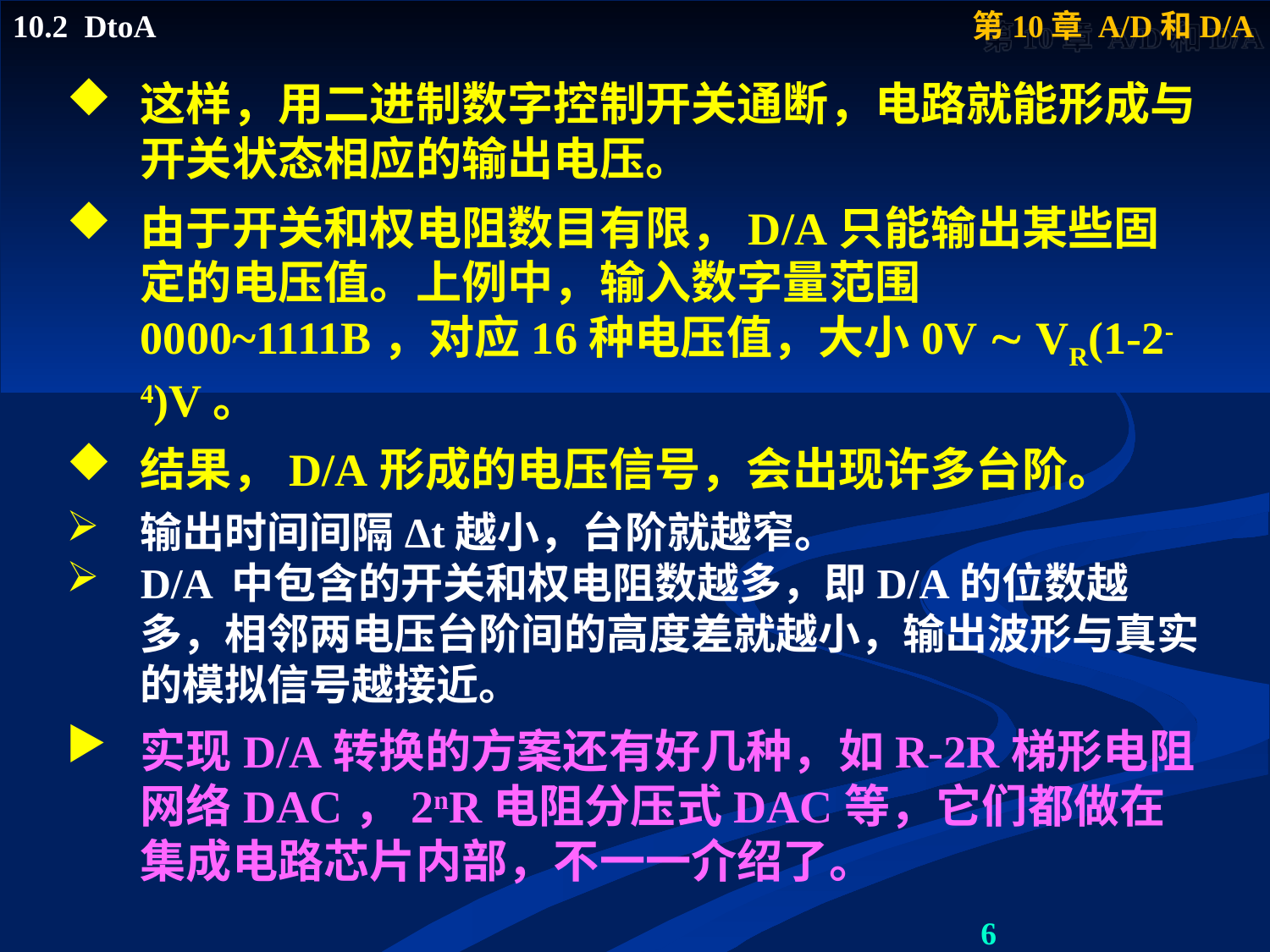

这样，用二进制数字控制开关通断，电路就能形成与开关状态相应的输出电压。
由于开关和权电阻数目有限，D/A只能输出某些固定的电压值。上例中，输入数字量范围0000~1111B，对应16种电压值，大小0V ∼ VR(1-2-4)V。
结果，D/A形成的电压信号，会出现许多台阶。
输出时间间隔Δt越小，台阶就越窄。
D/A 中包含的开关和权电阻数越多，即D/A的位数越多，相邻两电压台阶间的高度差就越小，输出波形与真实的模拟信号越接近。
实现D/A转换的方案还有好几种，如R-2R梯形电阻网络DAC，2nR电阻分压式DAC等，它们都做在集成电路芯片内部，不一一介绍了。